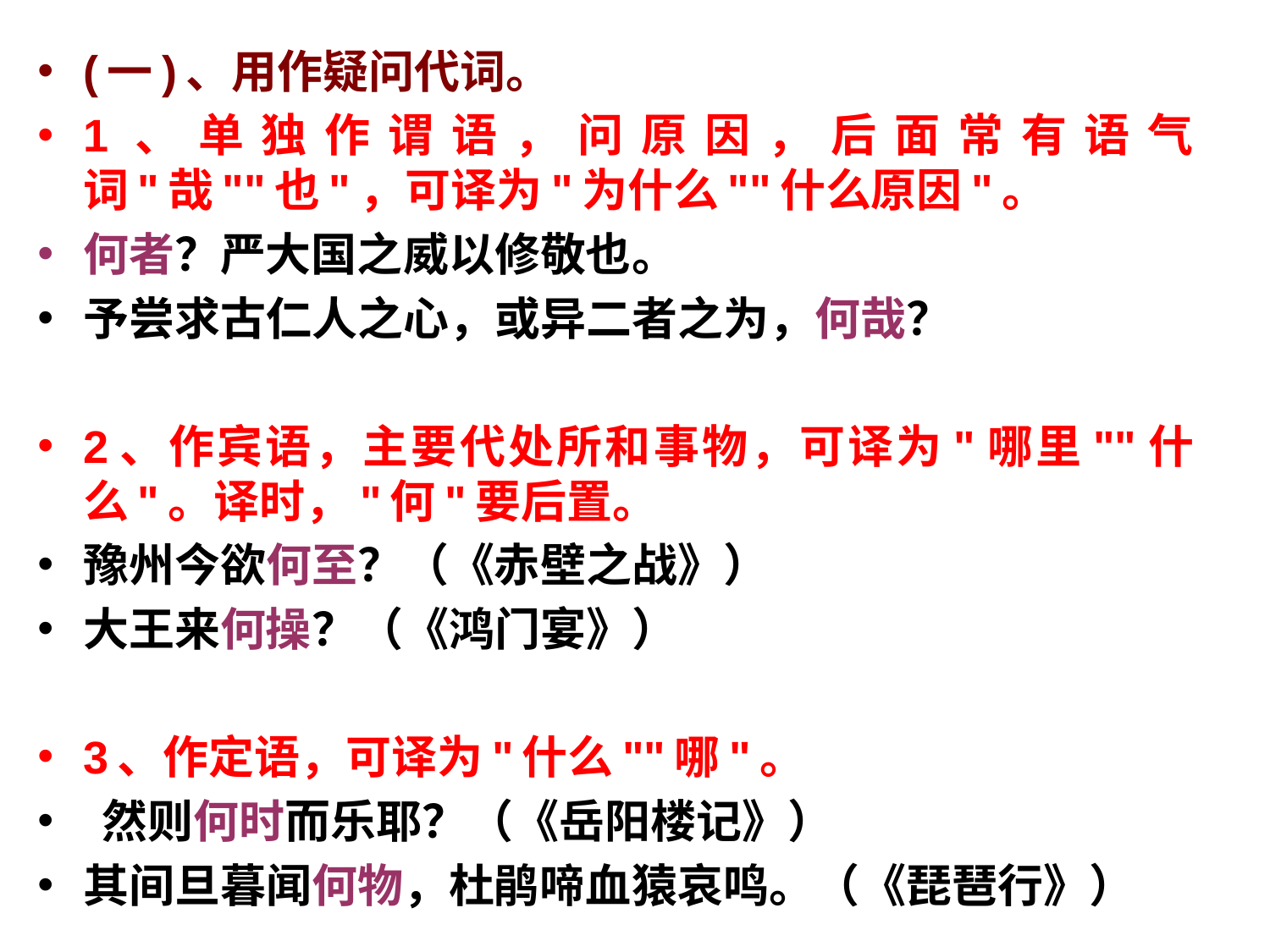

(一)、用作疑问代词。
1、单独作谓语，问原因，后面常有语气词"哉""也"，可译为"为什么""什么原因"。
何者？严大国之威以修敬也。
予尝求古仁人之心，或异二者之为，何哉？

2、作宾语，主要代处所和事物，可译为"哪里""什么"。译时，"何"要后置。
豫州今欲何至？（《赤壁之战》）
大王来何操？（《鸿门宴》）

3、作定语，可译为"什么""哪"。
 然则何时而乐耶？（《岳阳楼记》）
其间旦暮闻何物，杜鹃啼血猿哀鸣。（《琵琶行》）